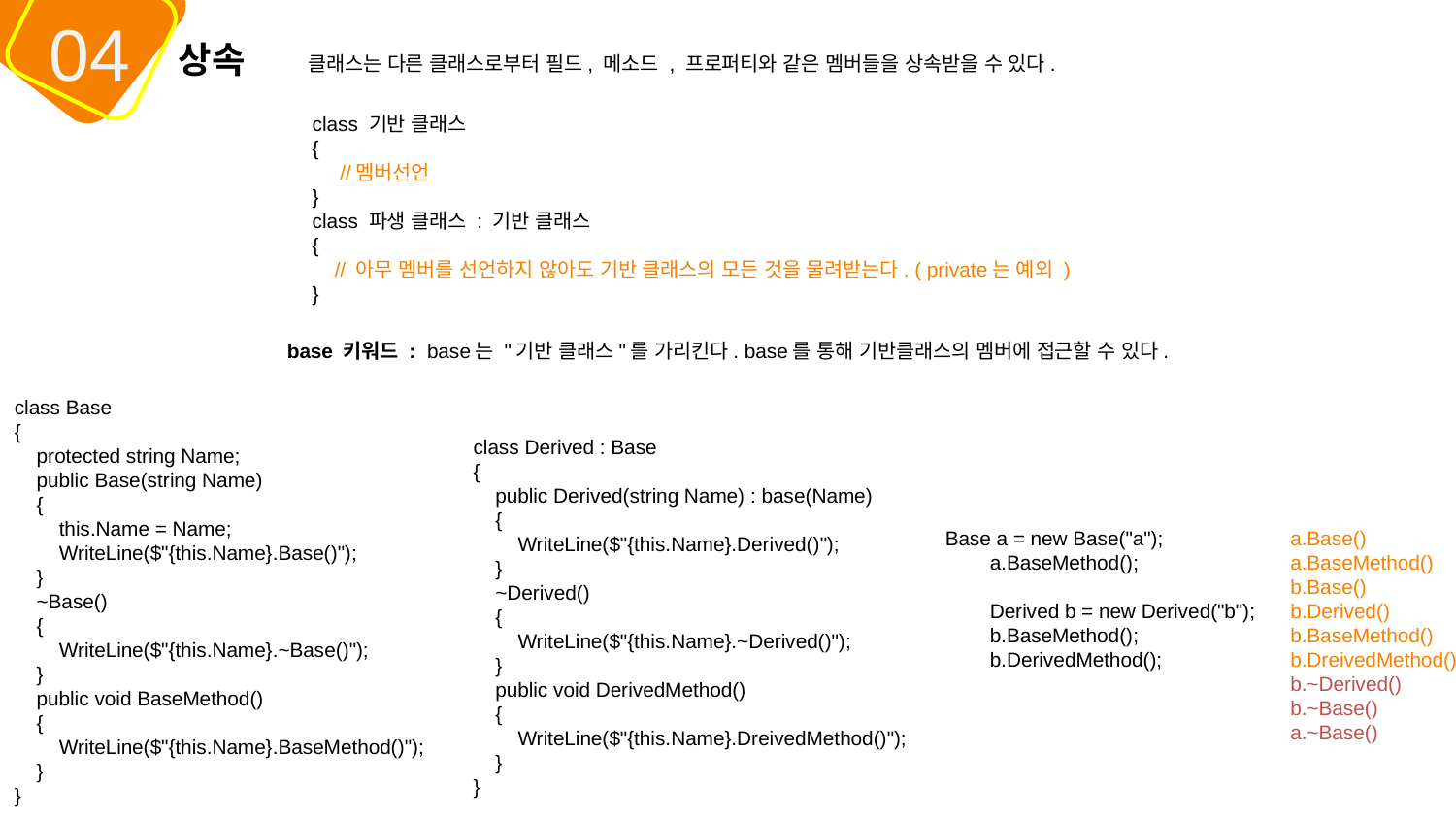

04
상속
클래스는 다른 클래스로부터 필드, 메소드 , 프로퍼티와 같은 멤버들을 상속받을 수 있다.
class 기반 클래스
{
     //멤버선언
}
class 파생 클래스 : 기반 클래스
{
    // 아무 멤버를 선언하지 않아도 기반 클래스의 모든 것을 물려받는다. ( private는 예외 )
}
base 키워드 :  base는 "기반 클래스"를 가리킨다. base를 통해 기반클래스의 멤버에 접근할 수 있다.
class Base
{
    protected string Name;
    public Base(string Name)
    {
        this.Name = Name;
        WriteLine($"{this.Name}.Base()");
    }
    ~Base()
    {
        WriteLine($"{this.Name}.~Base()");
    }
    public void BaseMethod()
    {
        WriteLine($"{this.Name}.BaseMethod()");
    }
}
class Derived : Base
{
    public Derived(string Name) : base(Name)
    {
        WriteLine($"{this.Name}.Derived()");
    }
    ~Derived()
    {
        WriteLine($"{this.Name}.~Derived()");
    }
    public void DerivedMethod()
    {
        WriteLine($"{this.Name}.DreivedMethod()");
    }
}
Base a = new Base("a");
        a.BaseMethod();

        Derived b = new Derived("b");
        b.BaseMethod();
        b.DerivedMethod();
a.Base()
a.BaseMethod()
b.Base()
b.Derived()
b.BaseMethod()
b.DreivedMethod()
b.~Derived()
b.~Base()
a.~Base()